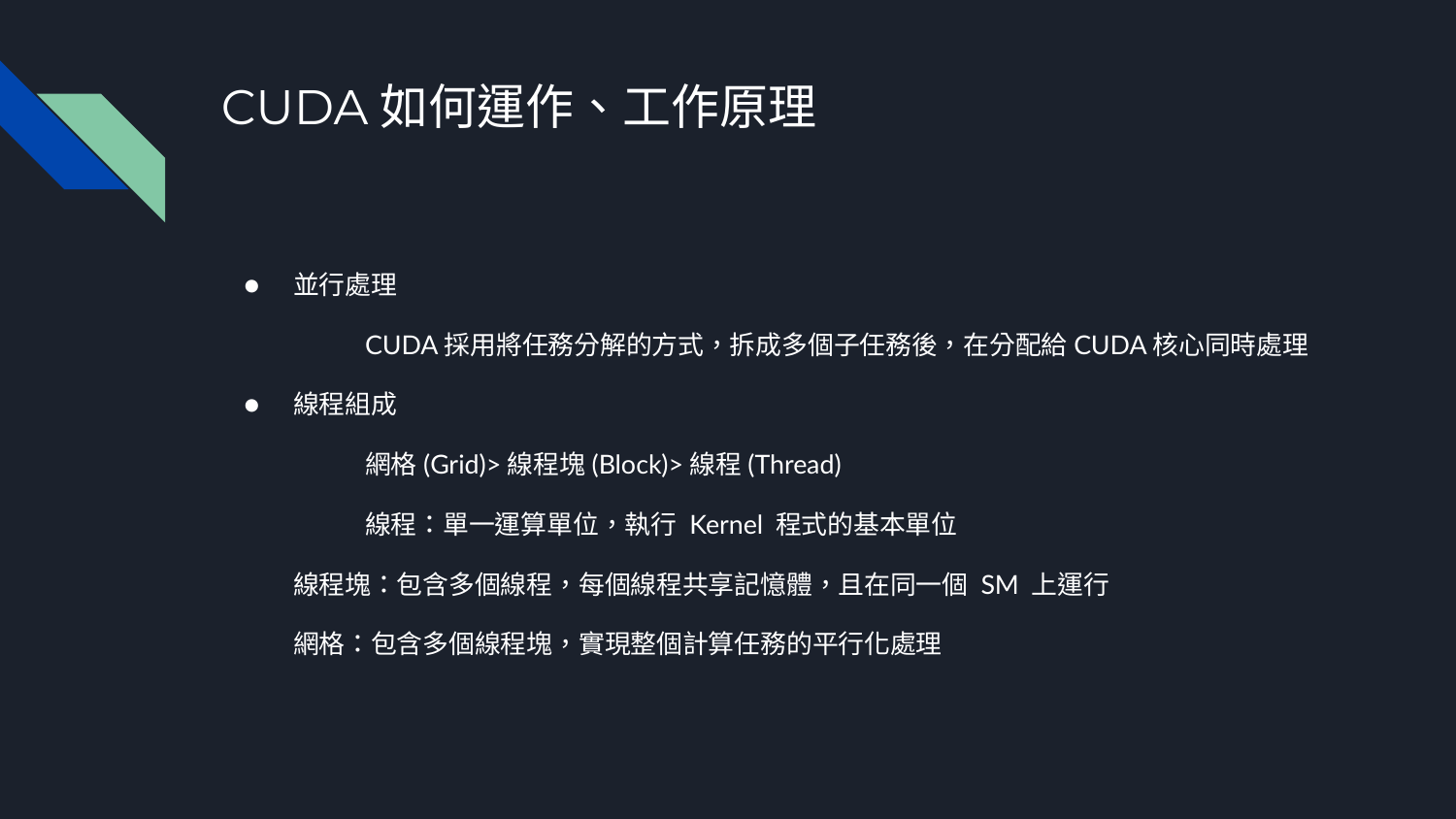

# CUDA如何運作、工作原理
並行處理
	CUDA採用將任務分解的方式，拆成多個子任務後，在分配給CUDA核心同時處理
線程組成
	網格(Grid)>線程塊(Block)>線程(Thread)
	線程：單一運算單位，執行 Kernel 程式的基本單位
線程塊：包含多個線程，每個線程共享記憶體，且在同一個 SM 上運行
網格：包含多個線程塊，實現整個計算任務的平行化處理